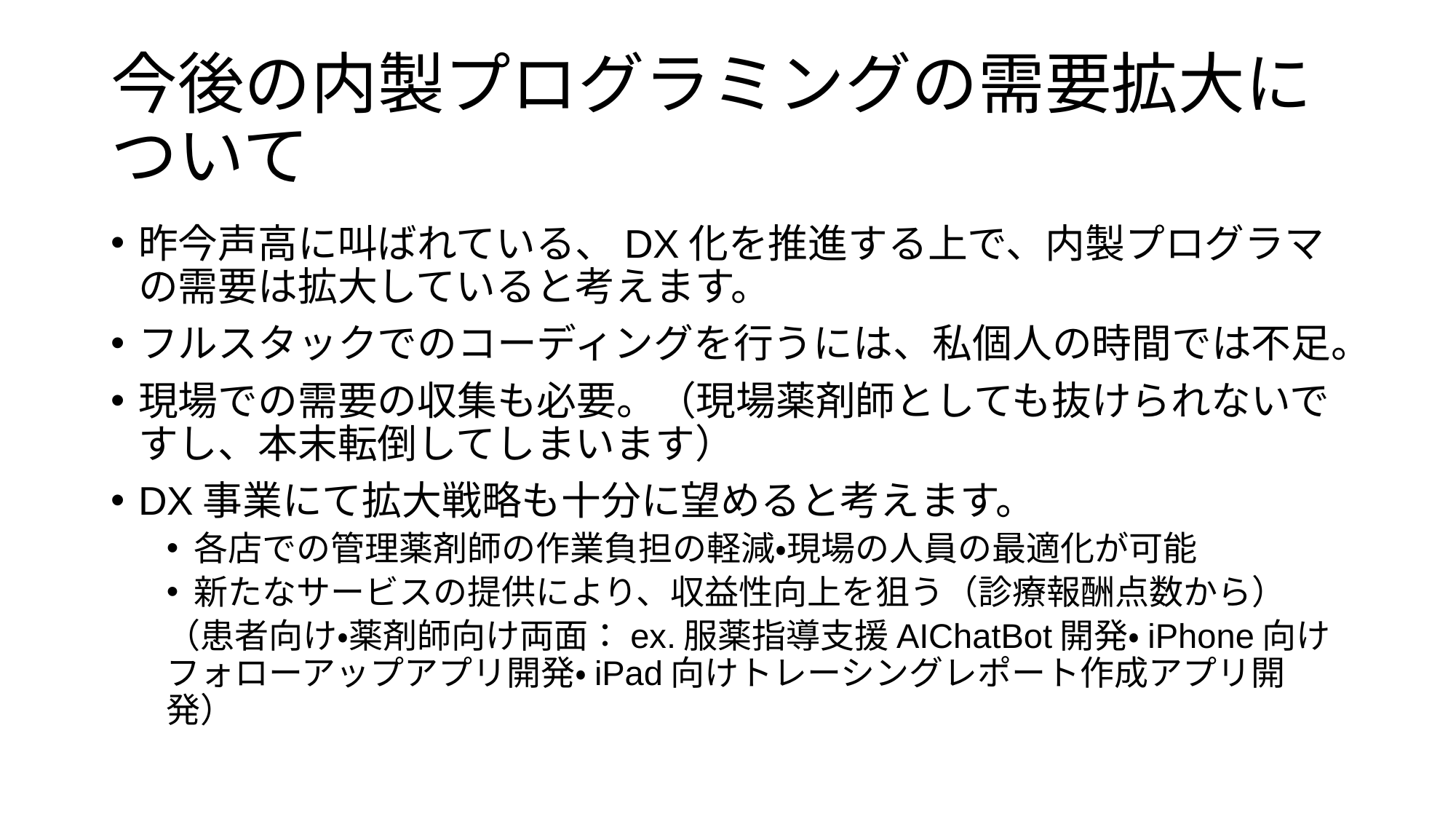

# 今後の内製プログラミングの需要拡大について
昨今声高に叫ばれている、DX化を推進する上で、内製プログラマの需要は拡大していると考えます。
フルスタックでのコーディングを行うには、私個人の時間では不足。
現場での需要の収集も必要。（現場薬剤師としても抜けられないですし、本末転倒してしまいます）
DX事業にて拡大戦略も十分に望めると考えます。
各店での管理薬剤師の作業負担の軽減・現場の人員の最適化が可能
新たなサービスの提供により、収益性向上を狙う（診療報酬点数から）
（患者向け・薬剤師向け両面：ex.服薬指導支援AIChatBot開発・iPhone向けフォローアップアプリ開発・iPad向けトレーシングレポート作成アプリ開発）